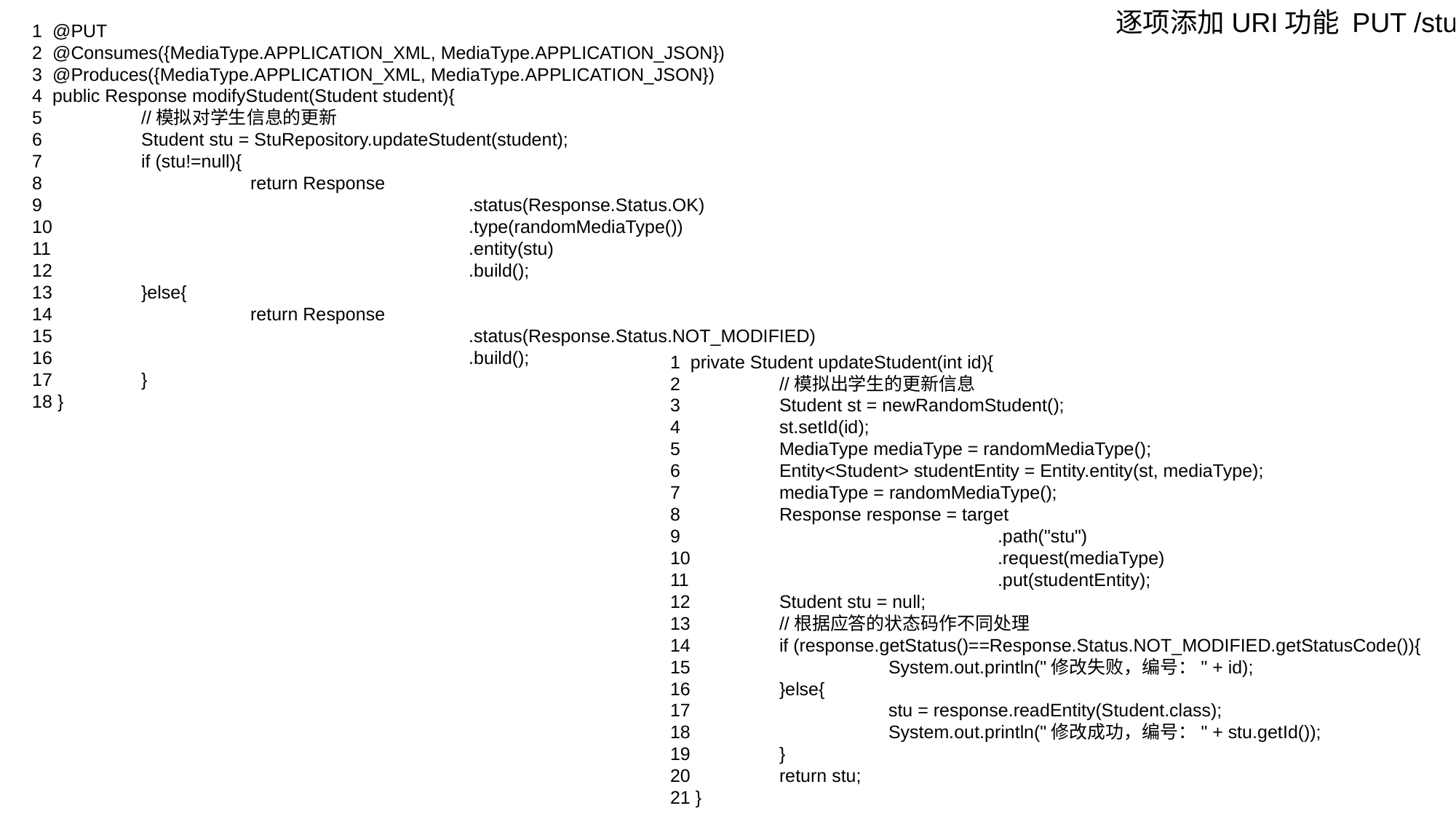

逐项添加URI功能 PUT /stu
1  @PUT
2  @Consumes({MediaType.APPLICATION_XML, MediaType.APPLICATION_JSON})
3  @Produces({MediaType.APPLICATION_XML, MediaType.APPLICATION_JSON})
4  public Response modifyStudent(Student student){
5  	//模拟对学生信息的更新
6  	Student stu = StuRepository.updateStudent(student);
7  	if (stu!=null){
8  		return Response
9  				.status(Response.Status.OK)
10 				.type(randomMediaType())
11 				.entity(stu)
12 				.build();
13 	}else{
14 		return Response
15 				.status(Response.Status.NOT_MODIFIED)
16 				.build();
17 	}
18 }
1  private Student updateStudent(int id){
2  	//模拟出学生的更新信息
3  	Student st = newRandomStudent();
4  	st.setId(id);
5  	MediaType mediaType = randomMediaType();
6  	Entity<Student> studentEntity = Entity.entity(st, mediaType);
7  	mediaType = randomMediaType();
8  	Response response = target
9  			.path("stu")
10 			.request(mediaType)
11 			.put(studentEntity);
12 	Student stu = null;
13 	//根据应答的状态码作不同处理
14 	if (response.getStatus()==Response.Status.NOT_MODIFIED.getStatusCode()){
15 		System.out.println("修改失败，编号：" + id);
16 	}else{
17 		stu = response.readEntity(Student.class);
18 		System.out.println("修改成功，编号：" + stu.getId());
19 	}
20 	return stu;
21 }